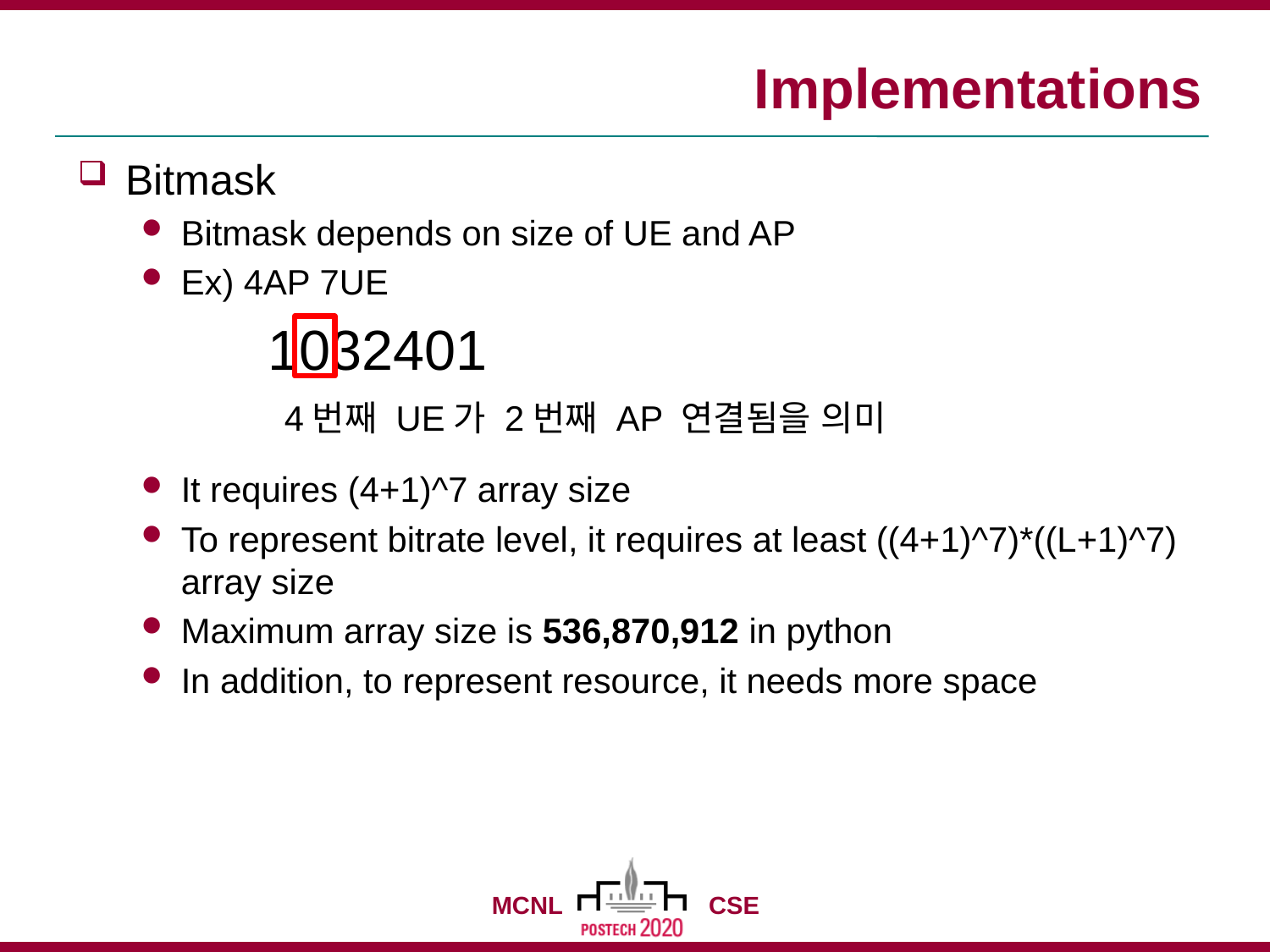

# Implementations
Bitmask
Bitmask depends on size of UE and AP
Ex) 4AP 7UE
	1032401

It requires (4+1)^7 array size
To represent bitrate level, it requires at least ((4+1)^7)*((L+1)^7) array size
Maximum array size is 536,870,912 in python
In addition, to represent resource, it needs more space

4번째 UE가 2번째 AP 연결됨을 의미